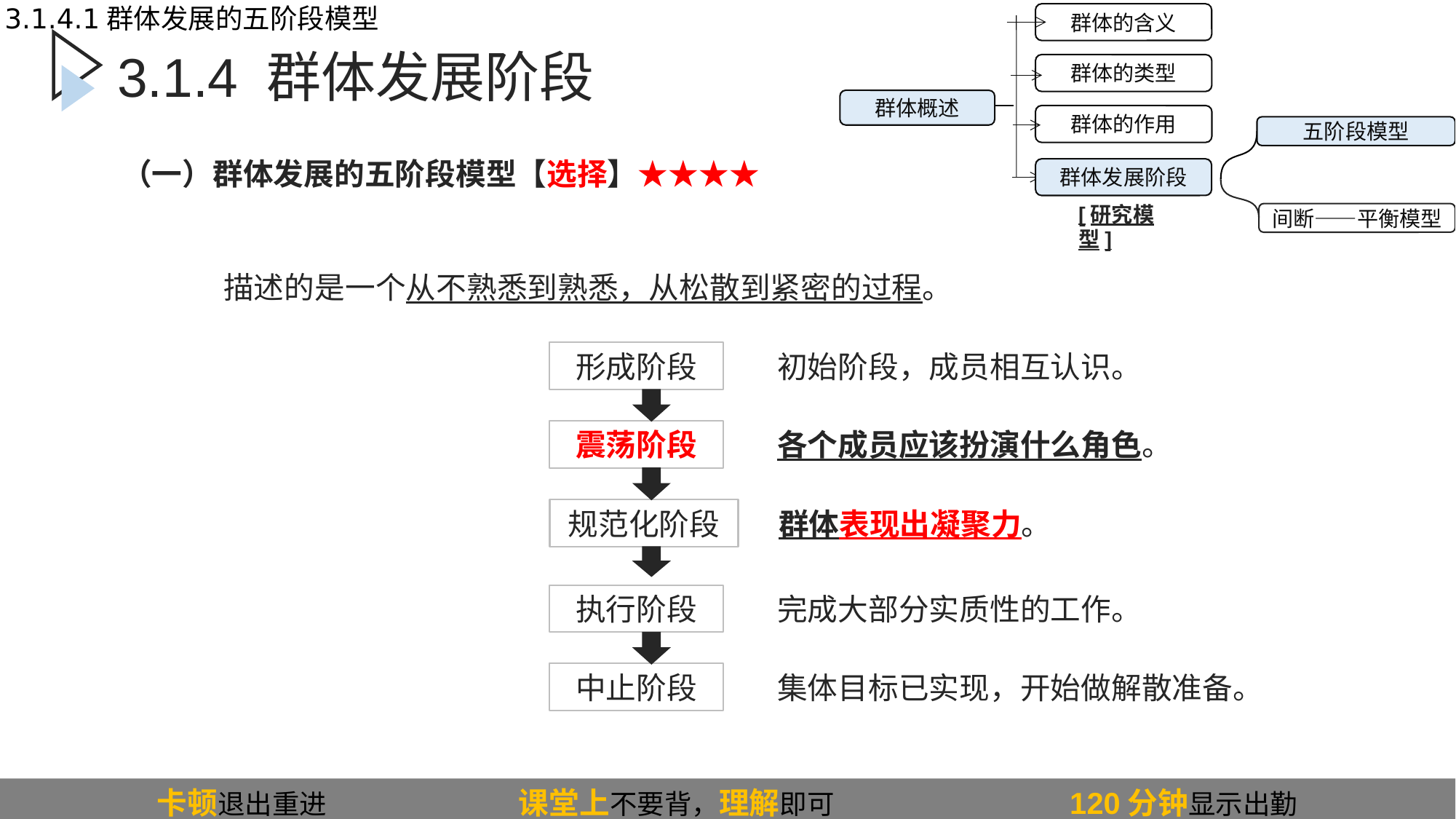

3.1.4.1群体发展的五阶段模型
群体的含义
群体的类型

群体的作用
群体发展阶段
群体概述
五阶段模型
间断——平衡模型
[研究模型]
3.1.4 群体发展阶段
# （一）群体发展的五阶段模型【选择】★★★★
描述的是一个从不熟悉到熟悉，从松散到紧密的过程。
形成阶段
初始阶段，成员相互认识。

震荡阶段
各个成员应该扮演什么角色。

规范化阶段
群体表现出凝聚力。

执行阶段
完成大部分实质性的工作。

中止阶段
集体目标已实现，开始做解散准备。